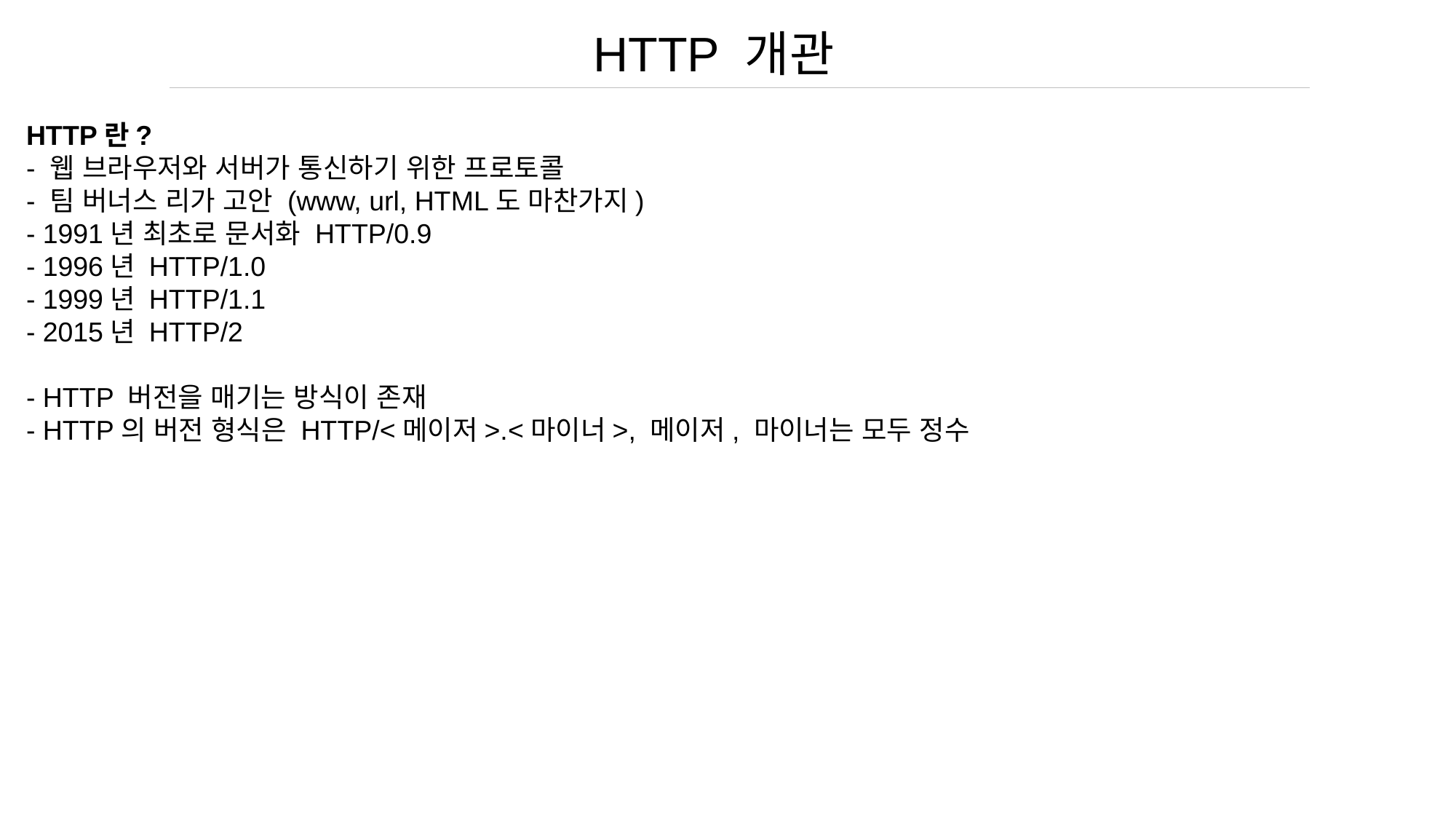

HTTP 개관
HTTP란?
- 웹 브라우저와 서버가 통신하기 위한 프로토콜
- 팀 버너스 리가 고안 (www, url, HTML도 마찬가지)
- 1991년 최초로 문서화 HTTP/0.9
- 1996년 HTTP/1.0
- 1999년 HTTP/1.1
- 2015년 HTTP/2

- HTTP 버전을 매기는 방식이 존재
- HTTP의 버전 형식은 HTTP/<메이저>.<마이너>, 메이저, 마이너는 모두 정수